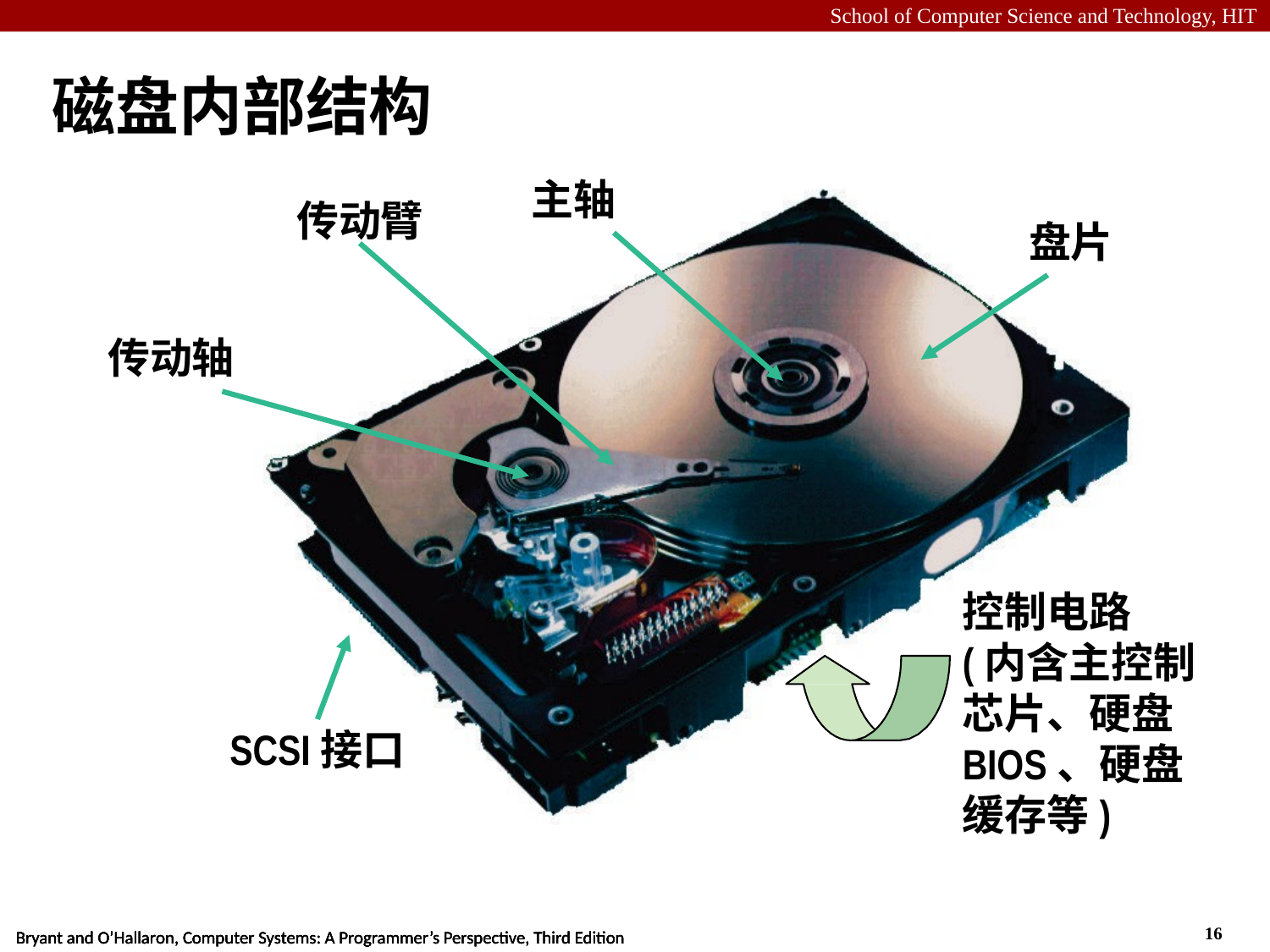

# 磁盘内部结构

主轴

传动臂
盘片

传动轴

控制电路
(内含主控制芯片、硬盘BIOS、硬盘缓存等)

SCSI接口